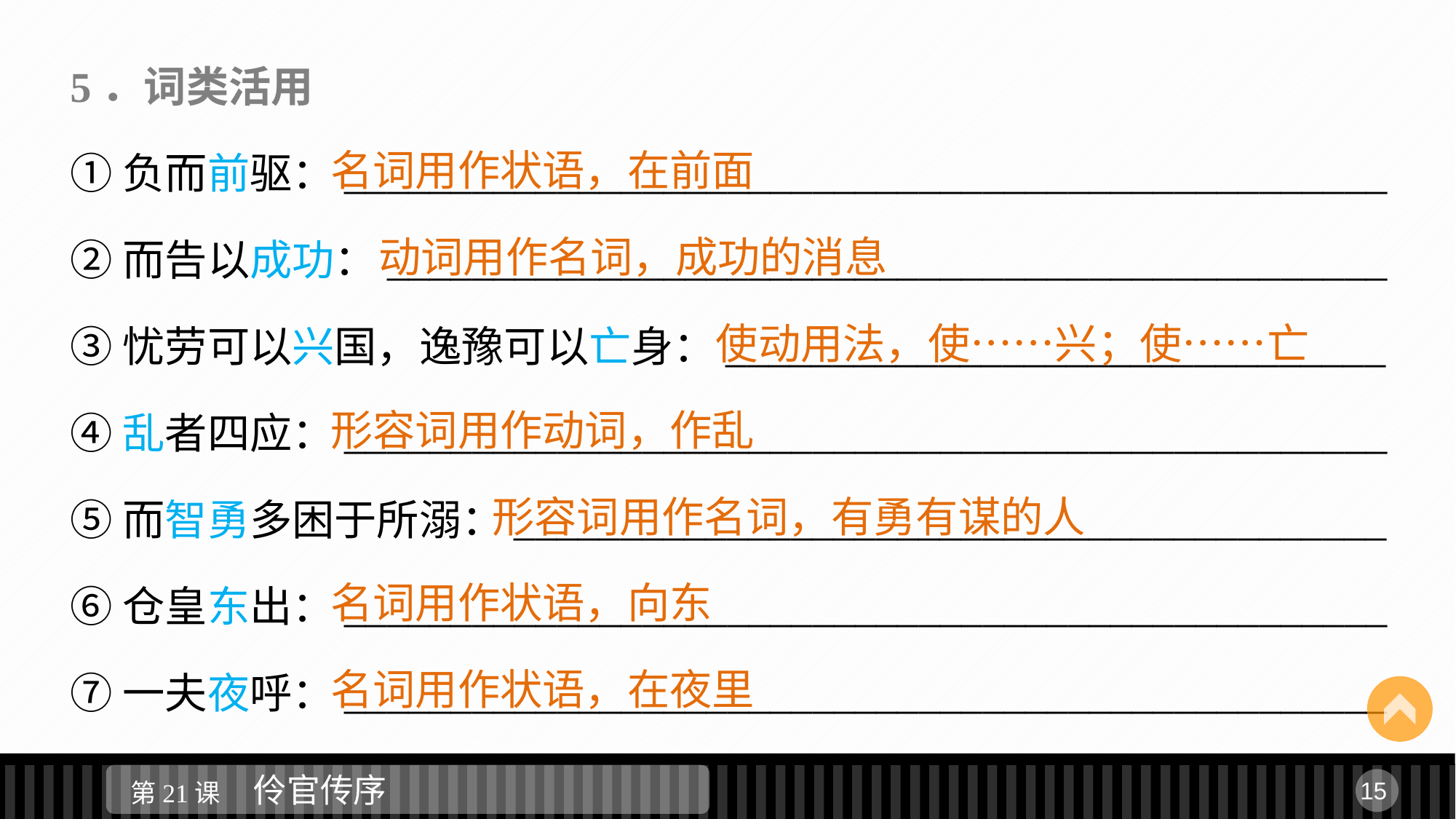

5．词类活用
①负而前驱：_________________________________________________
②而告以成功：_______________________________________________
③忧劳可以兴国，逸豫可以亡身：_______________________________
④乱者四应：_________________________________________________
⑤而智勇多困于所溺：_________________________________________
⑥仓皇东出：_________________________________________________
⑦一夫夜呼：_________________________________________________
名词用作状语，在前面
    动词用作名词，成功的消息
	         使动用法，使……兴；使……亡
形容词用作动词，作乱
                形容词用作名词，有勇有谋的人
名词用作状语，向东
名词用作状语，在夜里